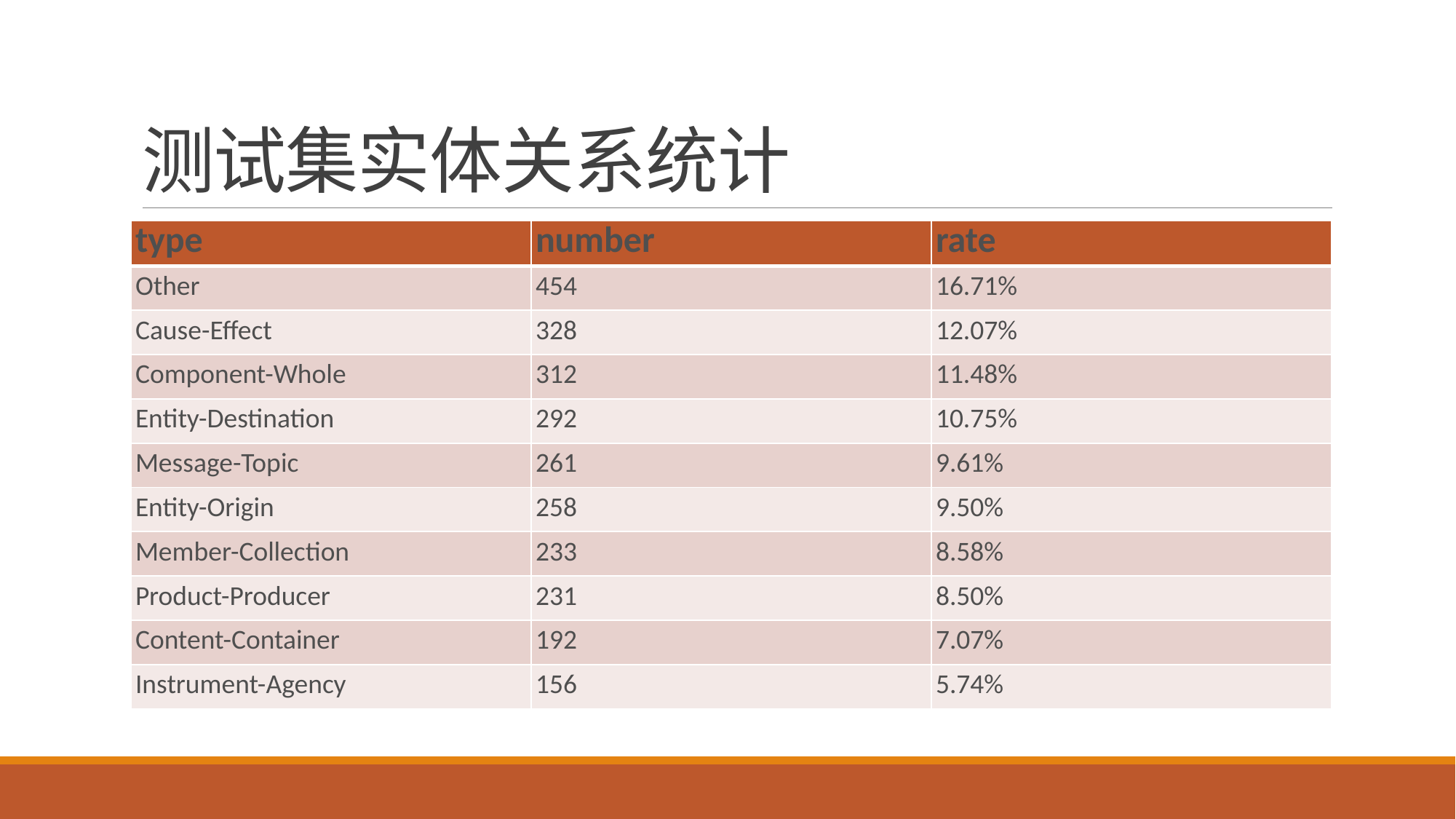

# 测试集实体关系统计
| type | number | rate |
| --- | --- | --- |
| Other | 454 | 16.71% |
| Cause-Effect | 328 | 12.07% |
| Component-Whole | 312 | 11.48% |
| Entity-Destination | 292 | 10.75% |
| Message-Topic | 261 | 9.61% |
| Entity-Origin | 258 | 9.50% |
| Member-Collection | 233 | 8.58% |
| Product-Producer | 231 | 8.50% |
| Content-Container | 192 | 7.07% |
| Instrument-Agency | 156 | 5.74% |